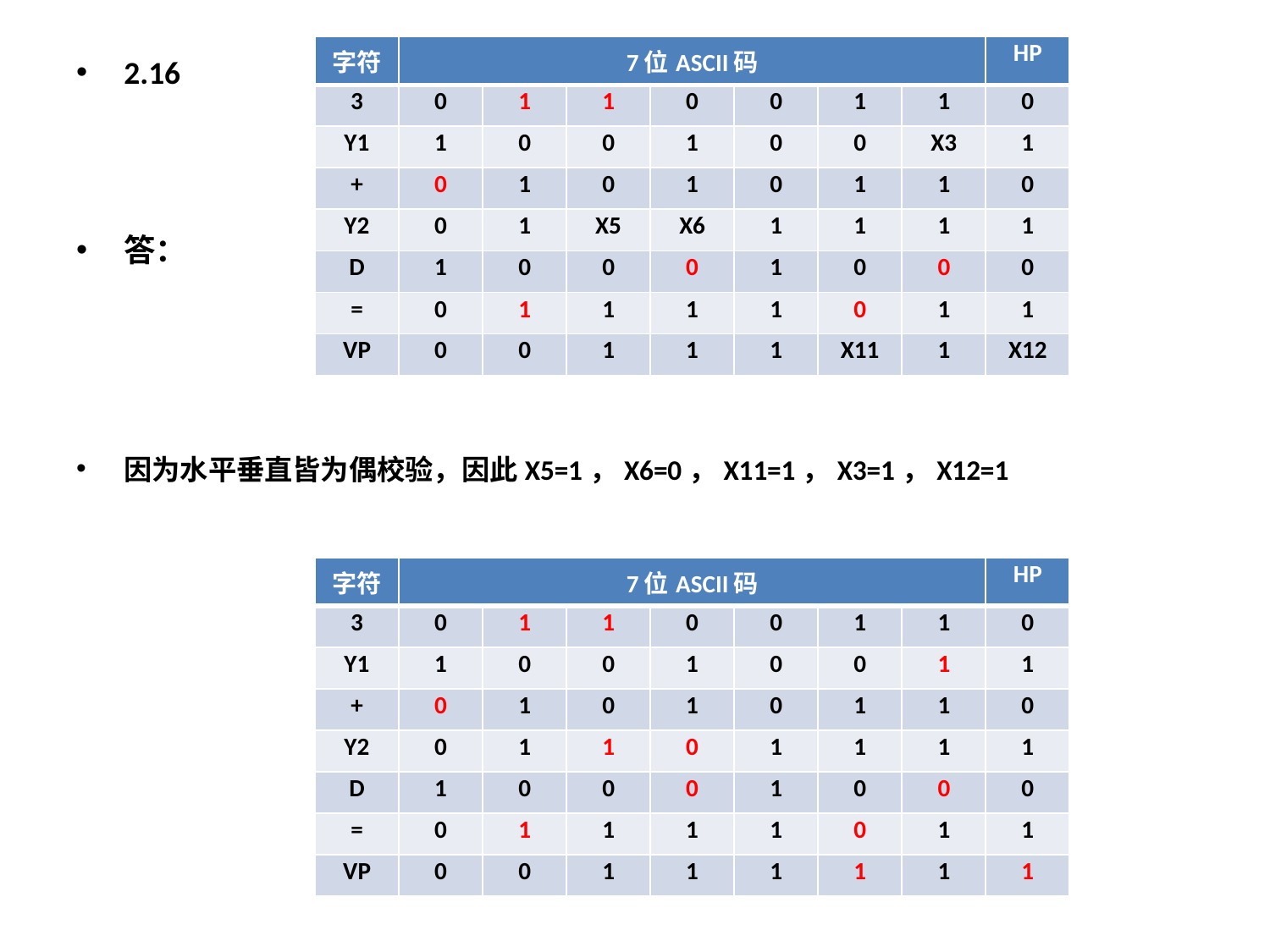

| 字符 | 7位ASCII码 |  |  |  |  |  |  | HP |
| --- | --- | --- | --- | --- | --- | --- | --- | --- |
| 3 | 0 | 1 | 1 | 0 | 0 | 1 | 1 | 0 |
| Y1 | 1 | 0 | 0 | 1 | 0 | 0 | X3 | 1 |
| + | 0 | 1 | 0 | 1 | 0 | 1 | 1 | 0 |
| Y2 | 0 | 1 | X5 | X6 | 1 | 1 | 1 | 1 |
| D | 1 | 0 | 0 | 0 | 1 | 0 | 0 | 0 |
| = | 0 | 1 | 1 | 1 | 1 | 0 | 1 | 1 |
| VP | 0 | 0 | 1 | 1 | 1 | X11 | 1 | X12 |
2.16

答：

因为水平垂直皆为偶校验，因此X5=1，X6=0，X11=1，X3=1，X12=1

| 字符 | 7位ASCII码 |  |  |  |  |  |  | HP |
| --- | --- | --- | --- | --- | --- | --- | --- | --- |
| 3 | 0 | 1 | 1 | 0 | 0 | 1 | 1 | 0 |
| Y1 | 1 | 0 | 0 | 1 | 0 | 0 | 1 | 1 |
| + | 0 | 1 | 0 | 1 | 0 | 1 | 1 | 0 |
| Y2 | 0 | 1 | 1 | 0 | 1 | 1 | 1 | 1 |
| D | 1 | 0 | 0 | 0 | 1 | 0 | 0 | 0 |
| = | 0 | 1 | 1 | 1 | 1 | 0 | 1 | 1 |
| VP | 0 | 0 | 1 | 1 | 1 | 1 | 1 | 1 |